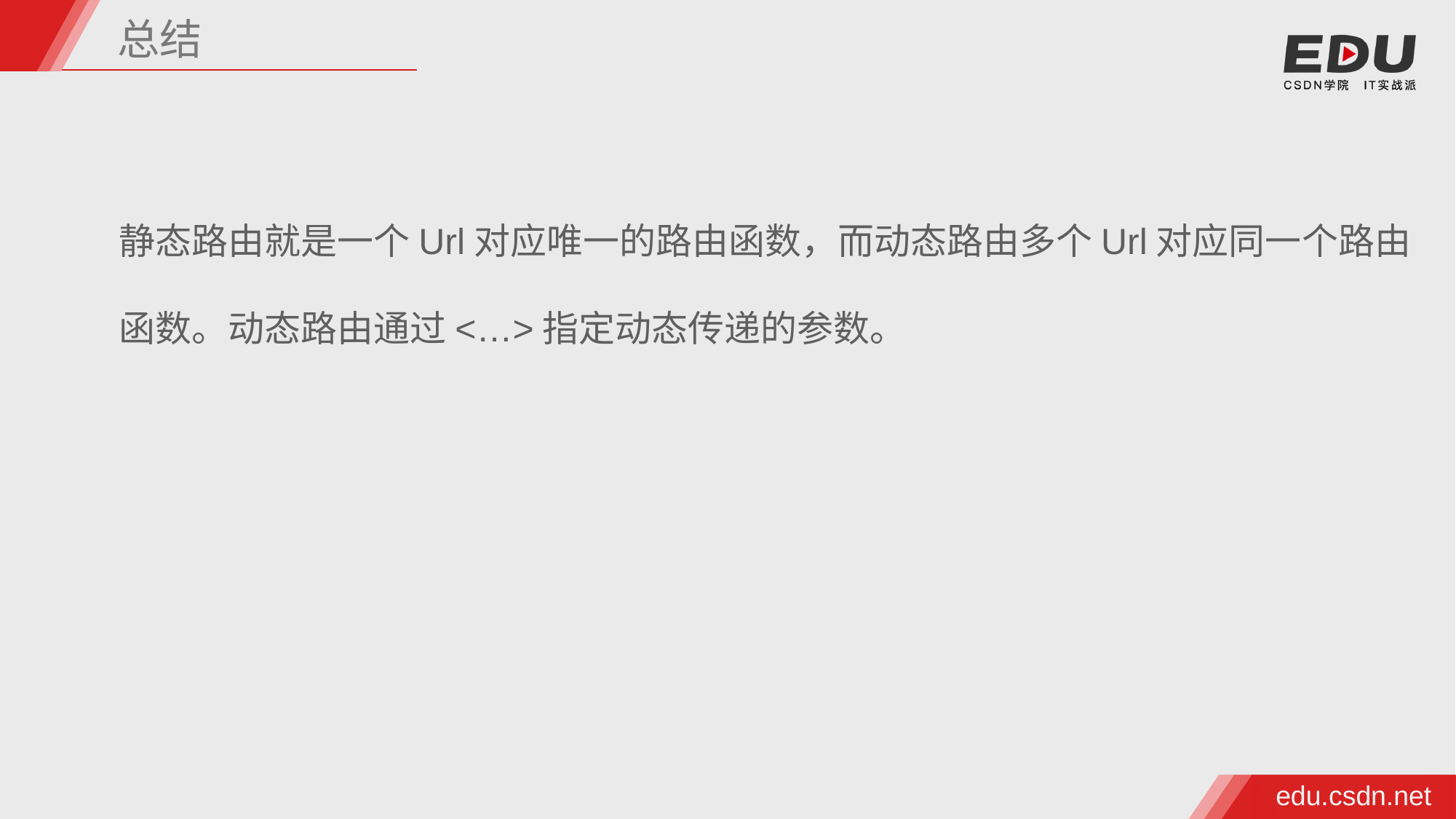

总结
静态路由就是一个Url对应唯一的路由函数，而动态路由多个Url对应同一个路由
函数。动态路由通过<…>指定动态传递的参数。
edu.csdn.net